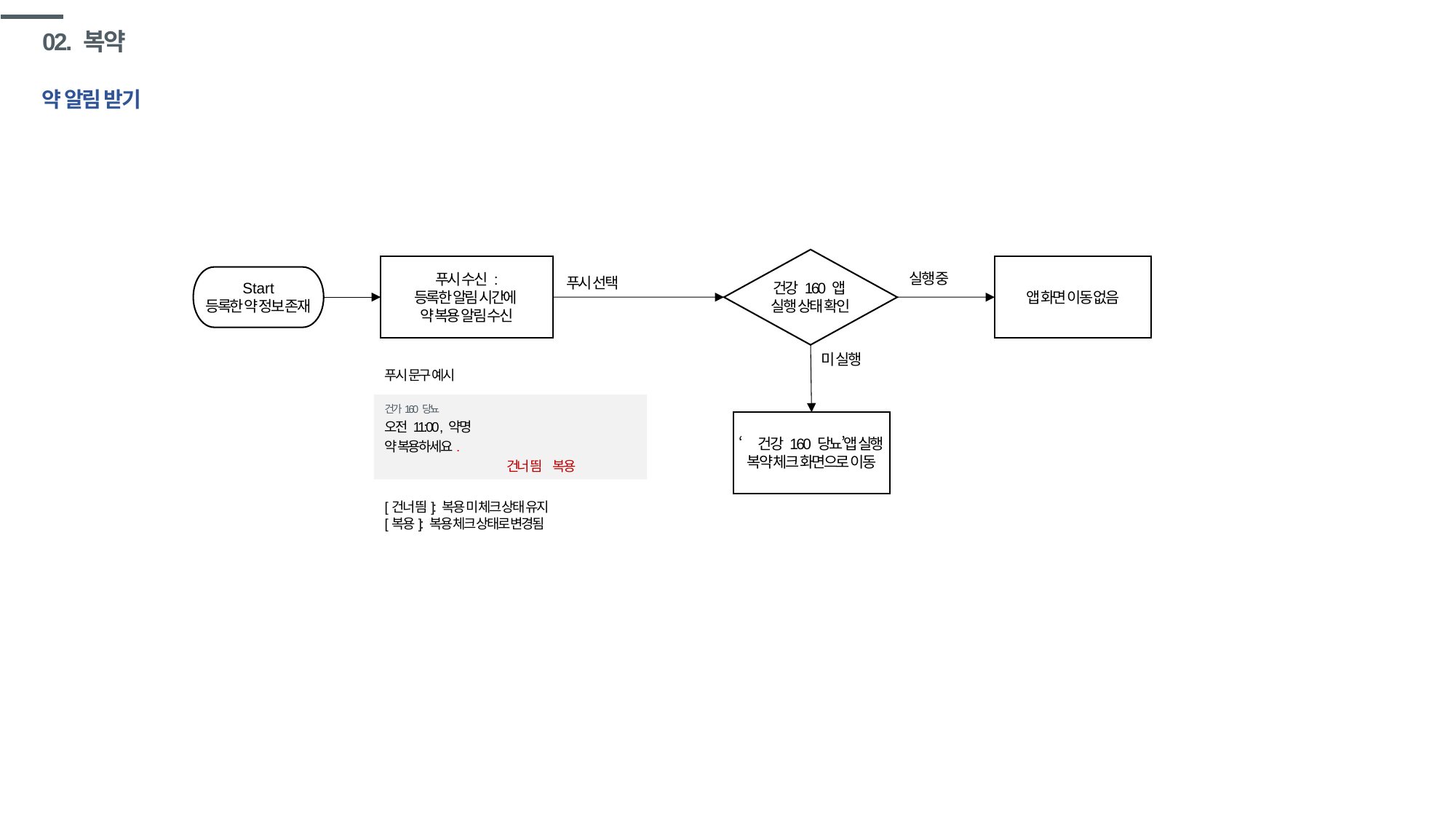

# 02. 복약
약 알림 받기
건강 160 앱
실행 상태 확인
앱 화면 이동 없음
푸시 수신 :
등록한 알림 시간에
약 복용 알림 수신
실행 중
푸시 선택
Start
등록한 약 정보 존재
미 실행
푸시 문구 예시
건가160 당뇨
오전 11:00 , 약명
약 복용하세요.
                                                          건너 띔      복용
‘건강 160 당뇨’앱 실행
복약 체크 화면으로 이동
[건너 띔]: 복용 미 체크 상태 유지
[복용]: 복용 체크 상태로 변경됨